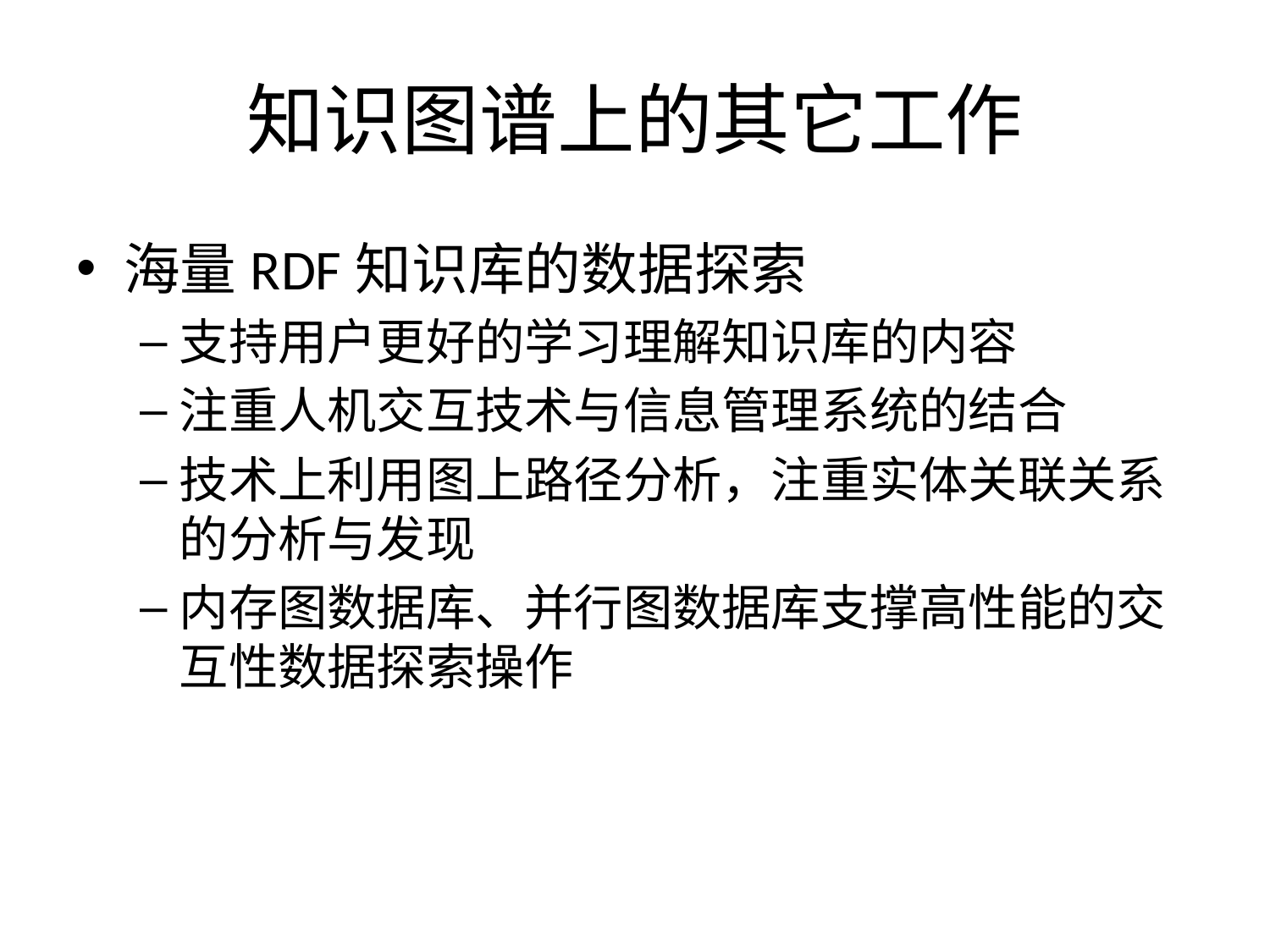

# 知识图谱上的其它工作

海量RDF知识库的数据探索
支持用户更好的学习理解知识库的内容
注重人机交互技术与信息管理系统的结合
技术上利用图上路径分析，注重实体关联关系的分析与发现
内存图数据库、并行图数据库支撑高性能的交互性数据探索操作